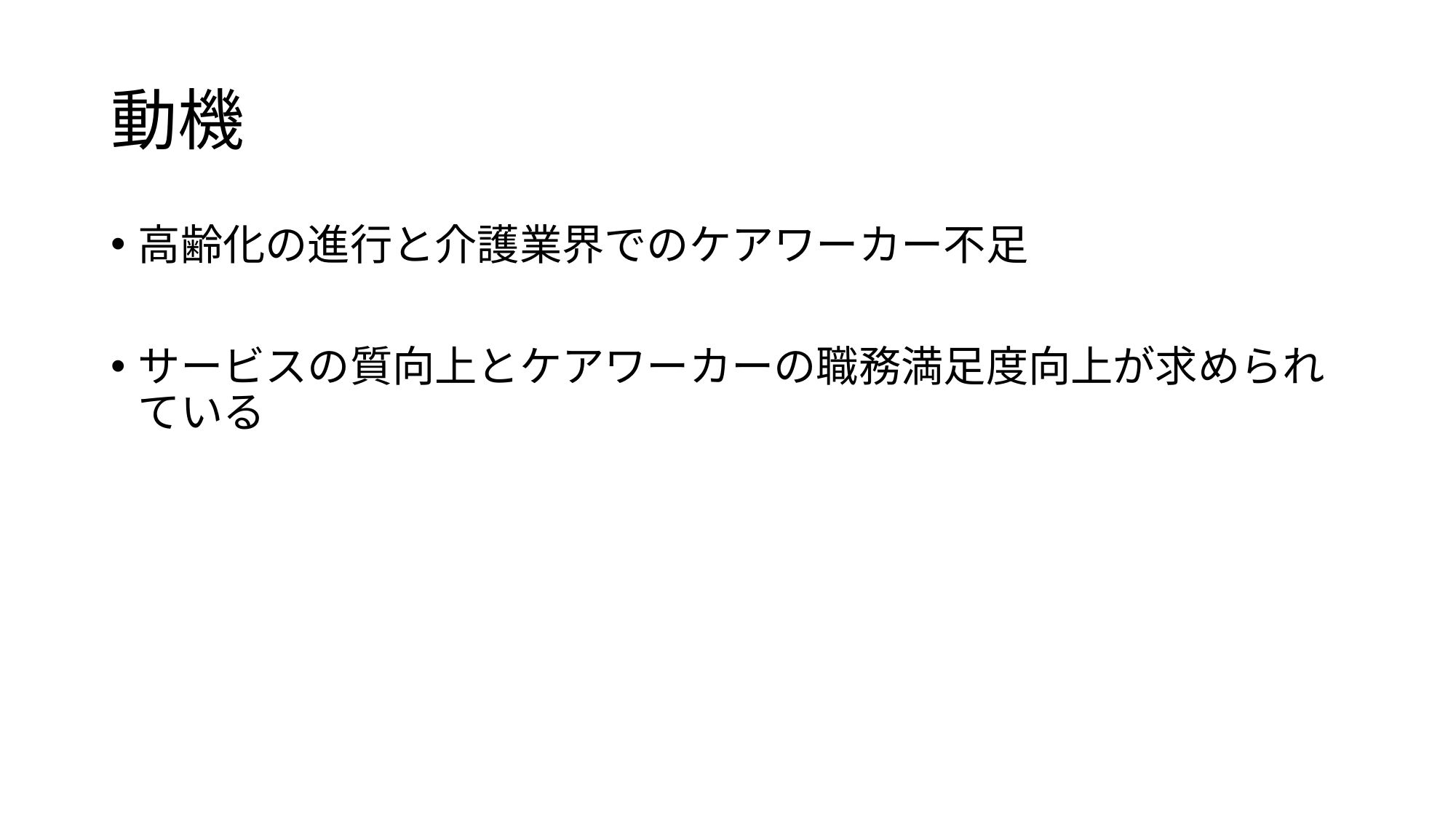

# 動機
高齢化の進行と介護業界でのケアワーカー不足

サービスの質向上とケアワーカーの職務満足度向上が求められている